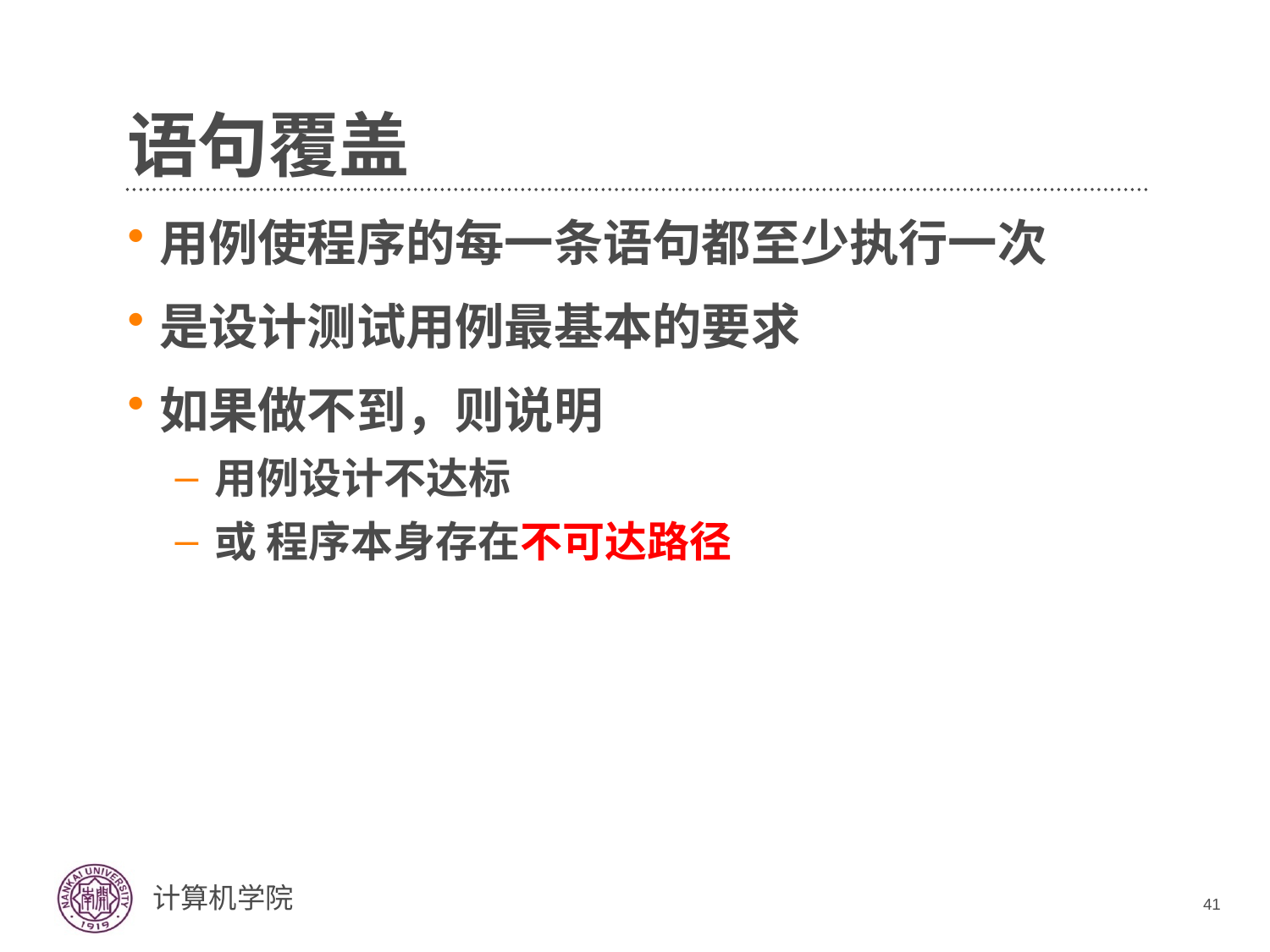

# 语句覆盖
用例使程序的每一条语句都至少执行一次
是设计测试用例最基本的要求
如果做不到，则说明
用例设计不达标
或 程序本身存在不可达路径
41